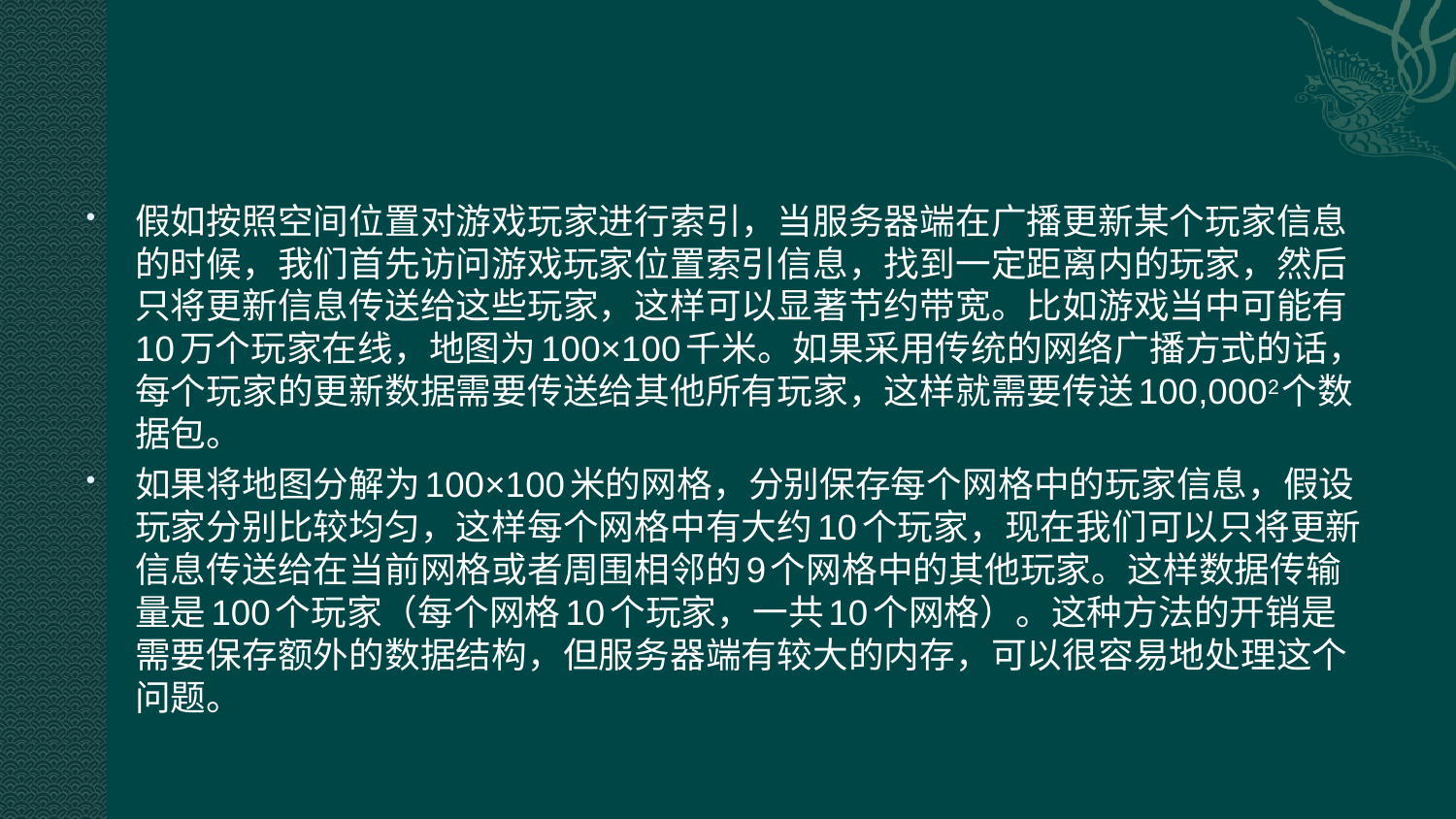

#
假如按照空间位置对游戏玩家进行索引，当服务器端在广播更新某个玩家信息的时候，我们首先访问游戏玩家位置索引信息，找到一定距离内的玩家，然后只将更新信息传送给这些玩家，这样可以显著节约带宽。比如游戏当中可能有10万个玩家在线，地图为100×100千米。如果采用传统的网络广播方式的话，每个玩家的更新数据需要传送给其他所有玩家，这样就需要传送100,0002个数据包。
如果将地图分解为100×100米的网格，分别保存每个网格中的玩家信息，假设玩家分别比较均匀，这样每个网格中有大约10个玩家，现在我们可以只将更新信息传送给在当前网格或者周围相邻的9个网格中的其他玩家。这样数据传输量是100个玩家（每个网格10个玩家，一共10个网格）。这种方法的开销是需要保存额外的数据结构，但服务器端有较大的内存，可以很容易地处理这个问题。